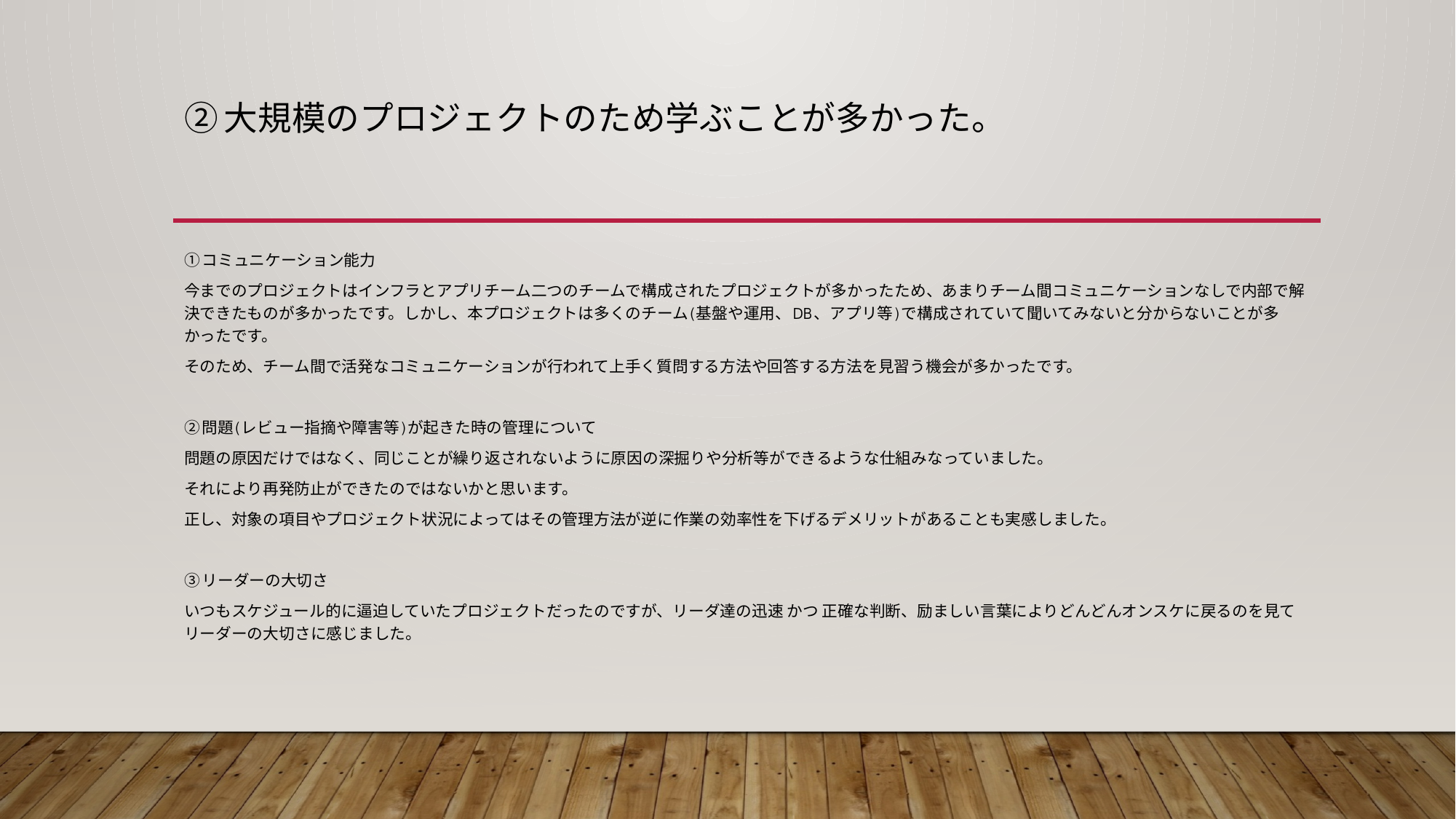

# ②大規模のプロジェクトのため学ぶことが多かった。
①コミュニケーション能力
今までのプロジェクトはインフラとアプリチーム二つのチームで構成されたプロジェクトが多かったため、あまりチーム間コミュニケーションなしで内部で解決できたものが多かったです。しかし、本プロジェクトは多くのチーム(基盤や運用、DB、アプリ等)で構成されていて聞いてみないと分からないことが多かったです。
そのため、チーム間で活発なコミュニケーションが行われて上手く質問する方法や回答する方法を見習う機会が多かったです。

②問題(レビュー指摘や障害等)が起きた時の管理について
問題の原因だけではなく、同じことが繰り返されないように原因の深掘りや分析等ができるような仕組みなっていました。
それにより再発防止ができたのではないかと思います。
正し、対象の項目やプロジェクト状況によってはその管理方法が逆に作業の効率性を下げるデメリットがあることも実感しました。

③リーダーの大切さ
いつもスケジュール的に逼迫していたプロジェクトだったのですが、リーダ達の迅速 かつ 正確な判断、励ましい言葉によりどんどんオンスケに戻るのを見てリーダーの大切さに感じました。